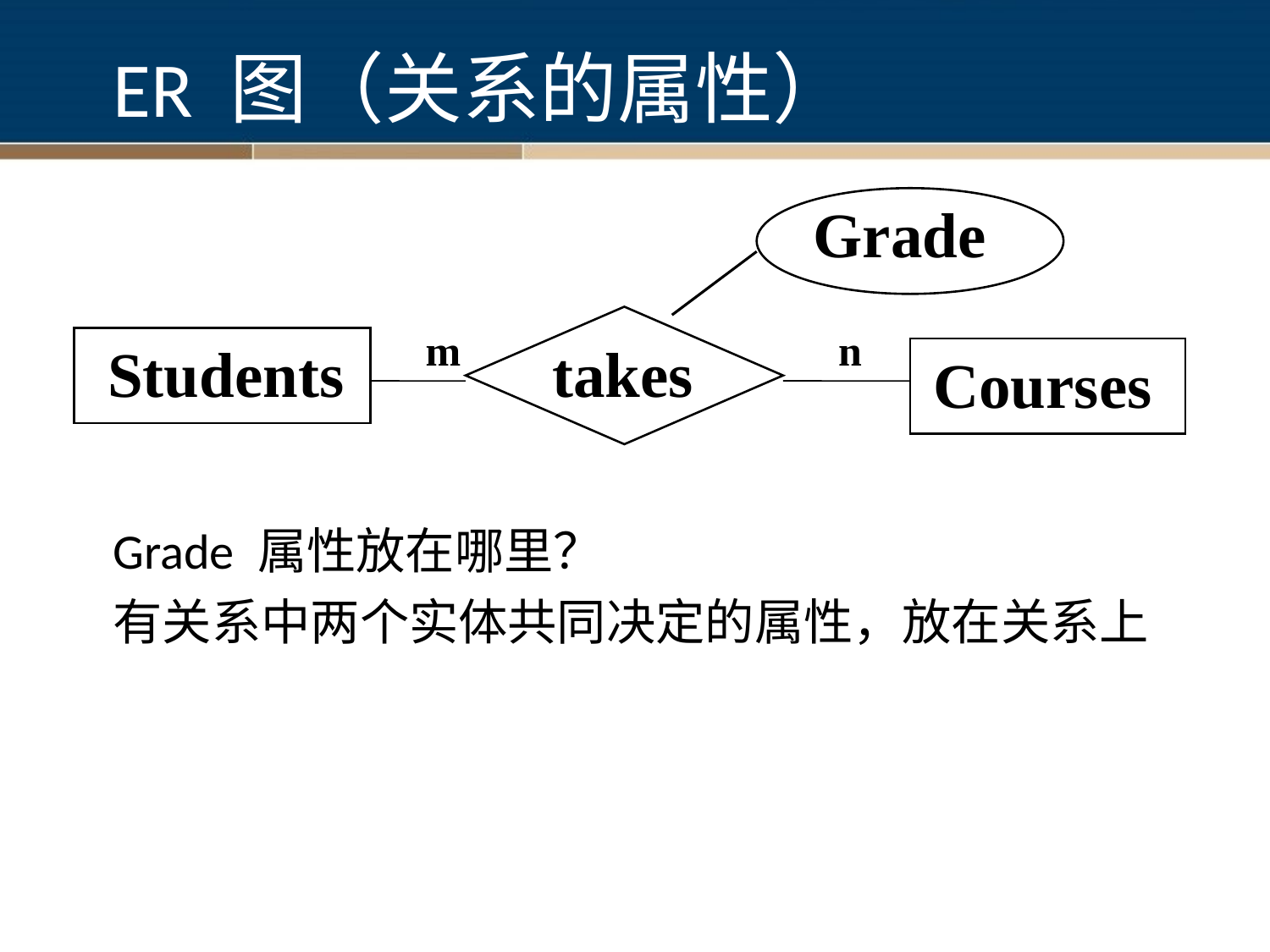

# ER 图（关系的属性）
Grade

Grade 属性放在哪里？
有关系中两个实体共同决定的属性，放在关系上

m
n

Students
takes

Courses